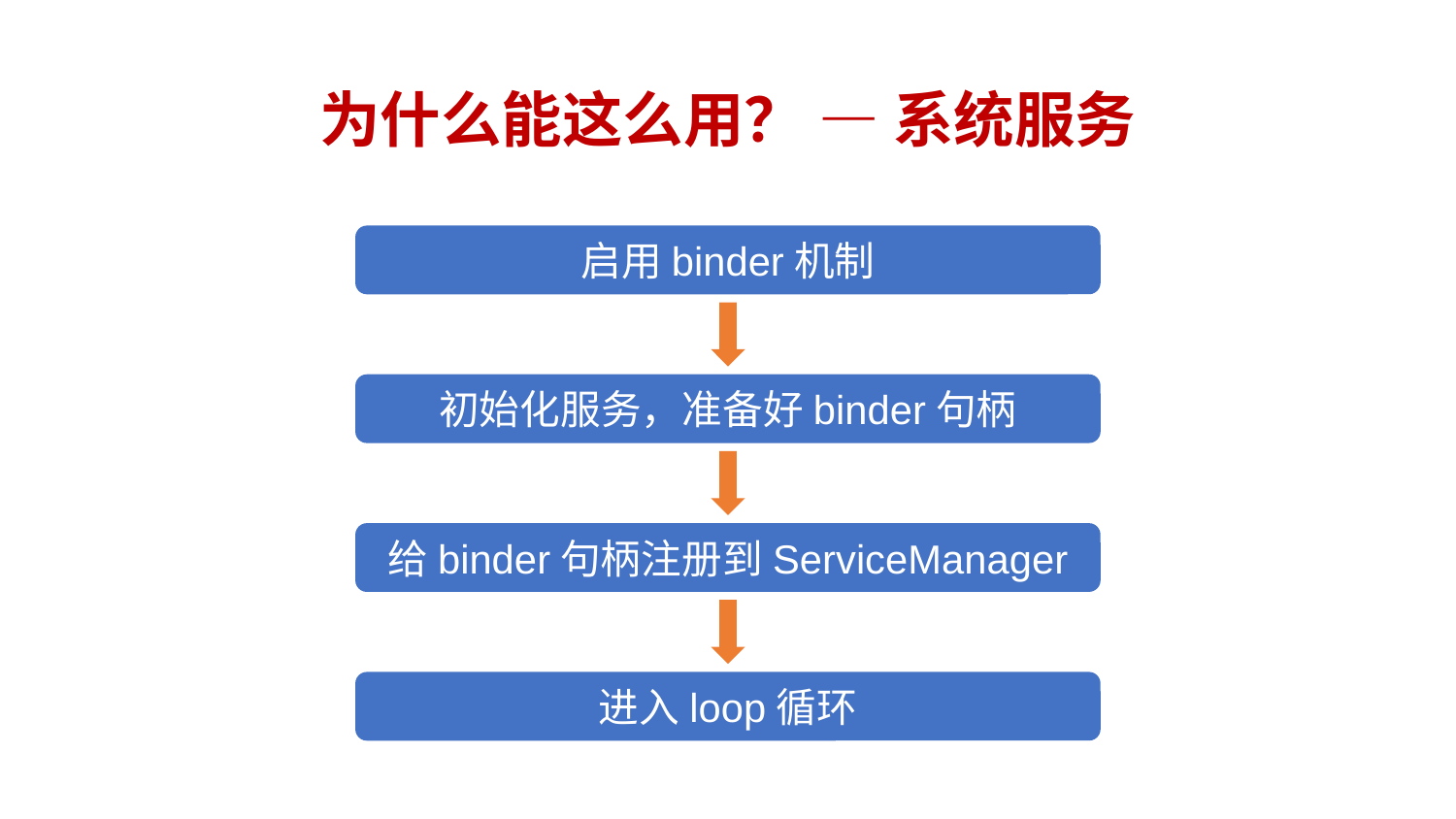

# 为什么能这么用？ — 系统服务
启用binder机制

初始化服务，准备好binder句柄

给binder句柄注册到ServiceManager

进入loop循环